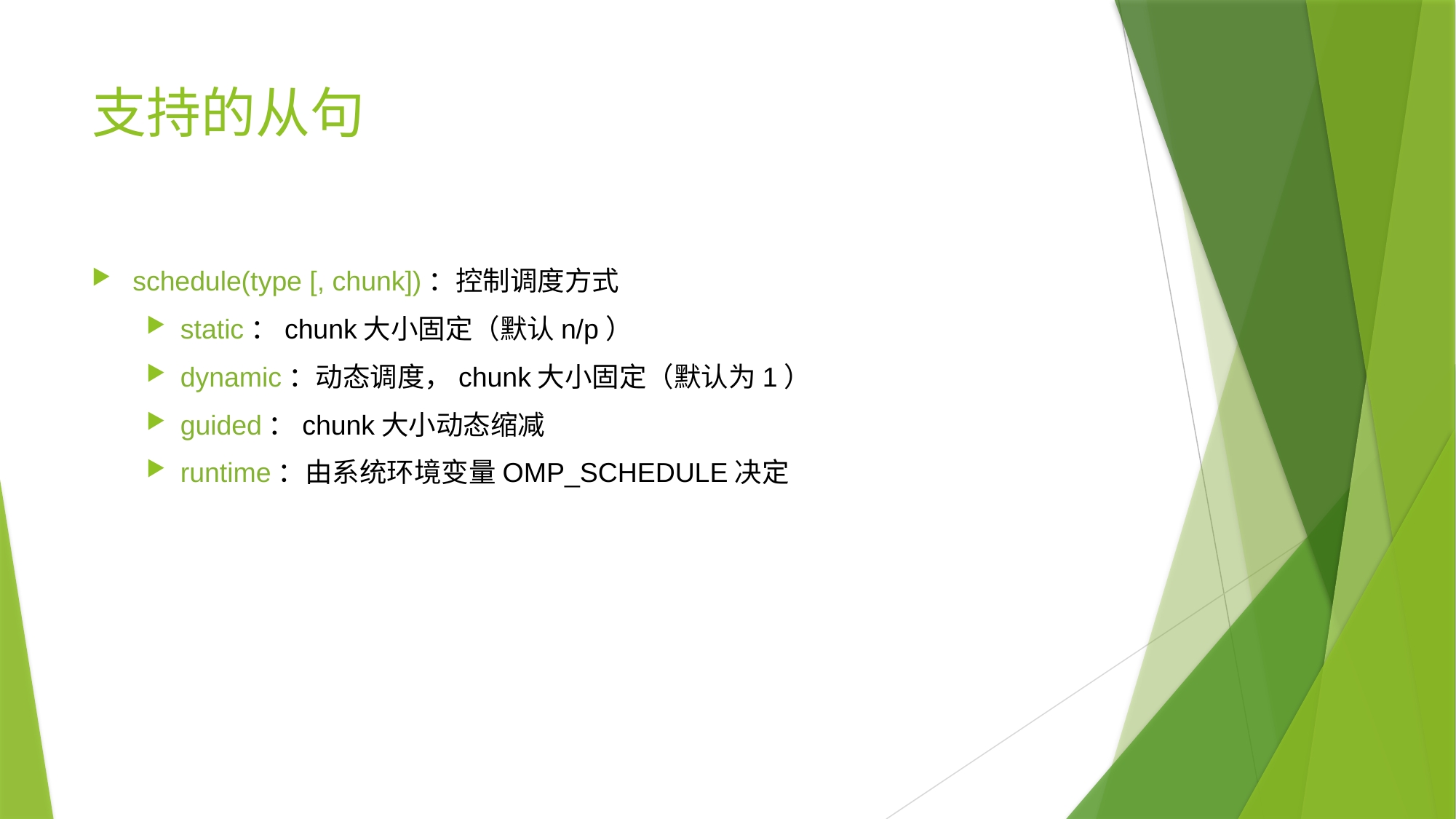

# 支持的从句
schedule(type [, chunk])：控制调度方式
static：chunk大小固定（默认n/p）
dynamic：动态调度，chunk大小固定（默认为1）
guided：chunk大小动态缩减
runtime：由系统环境变量OMP_SCHEDULE决定